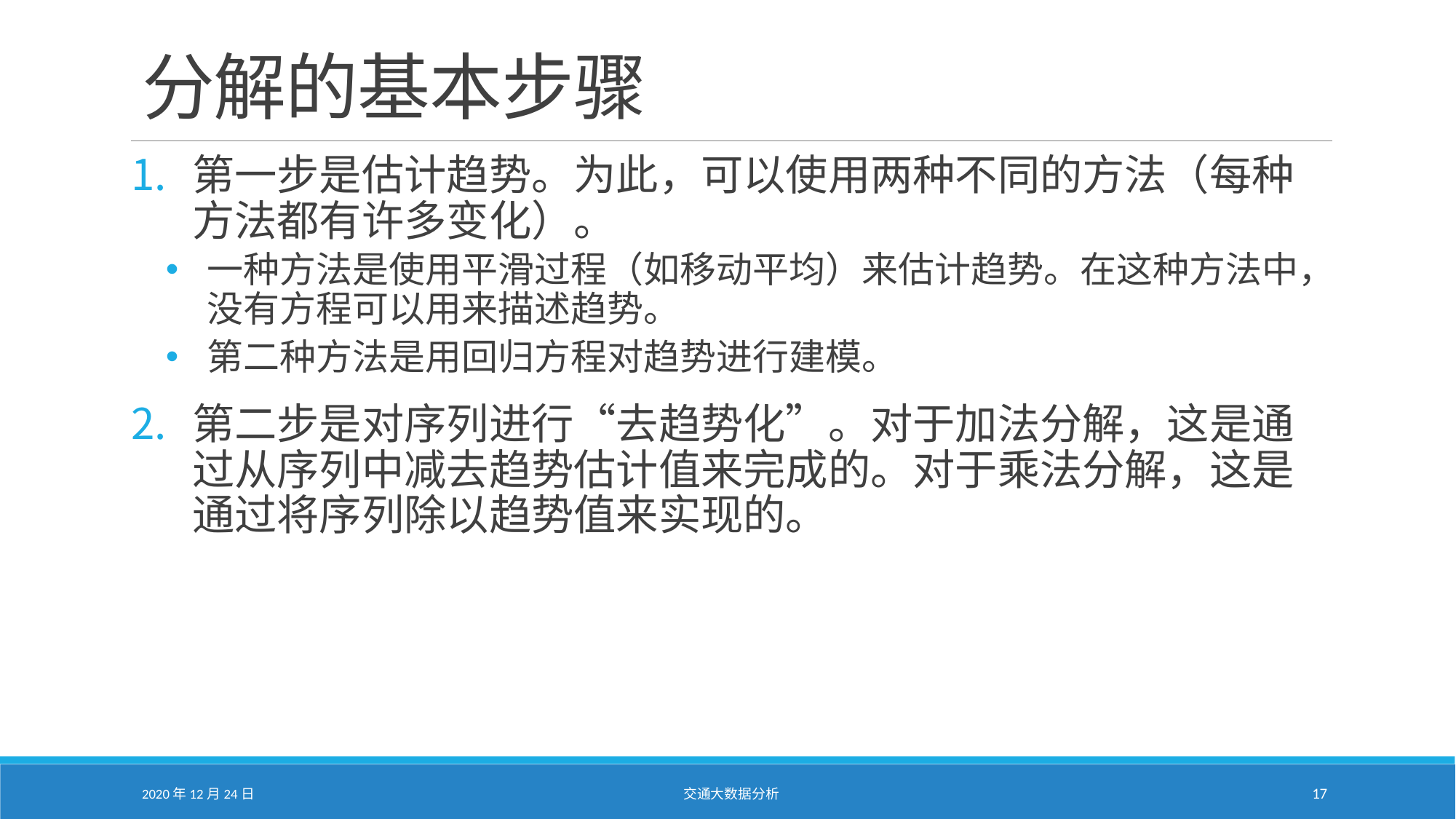

# 分解的基本步骤
第一步是估计趋势。为此，可以使用两种不同的方法（每种方法都有许多变化）。
一种方法是使用平滑过程（如移动平均）来估计趋势。在这种方法中，没有方程可以用来描述趋势。
第二种方法是用回归方程对趋势进行建模。
第二步是对序列进行“去趋势化”。对于加法分解，这是通过从序列中减去趋势估计值来完成的。对于乘法分解，这是通过将序列除以趋势值来实现的。
2020年12月24日
交通大数据分析
17